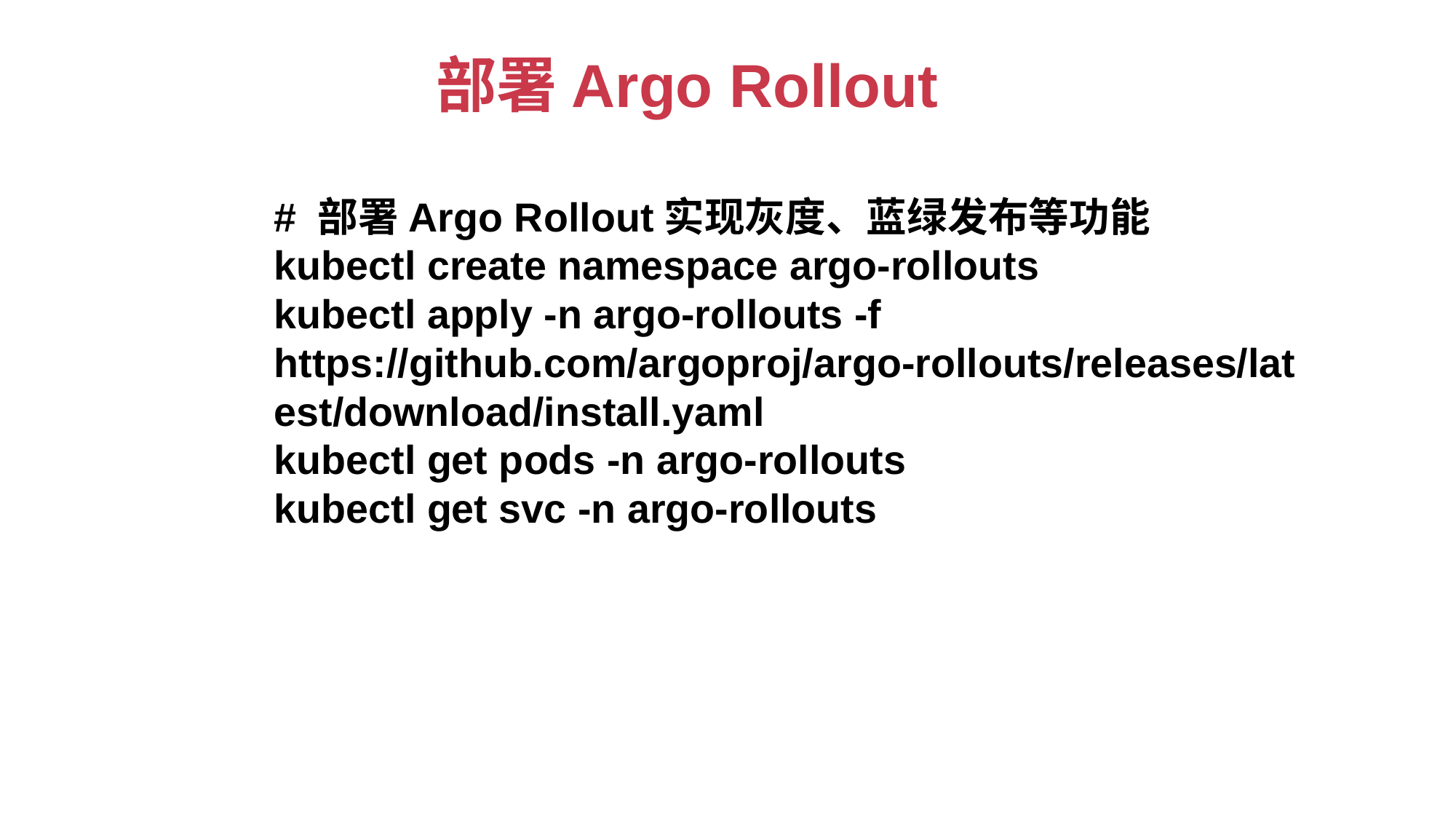

部署Argo Rollout
# 部署Argo Rollout实现灰度、蓝绿发布等功能
kubectl create namespace argo-rollouts
kubectl apply -n argo-rollouts -f https://github.com/argoproj/argo-rollouts/releases/latest/download/install.yaml
kubectl get pods -n argo-rollouts
kubectl get svc -n argo-rollouts